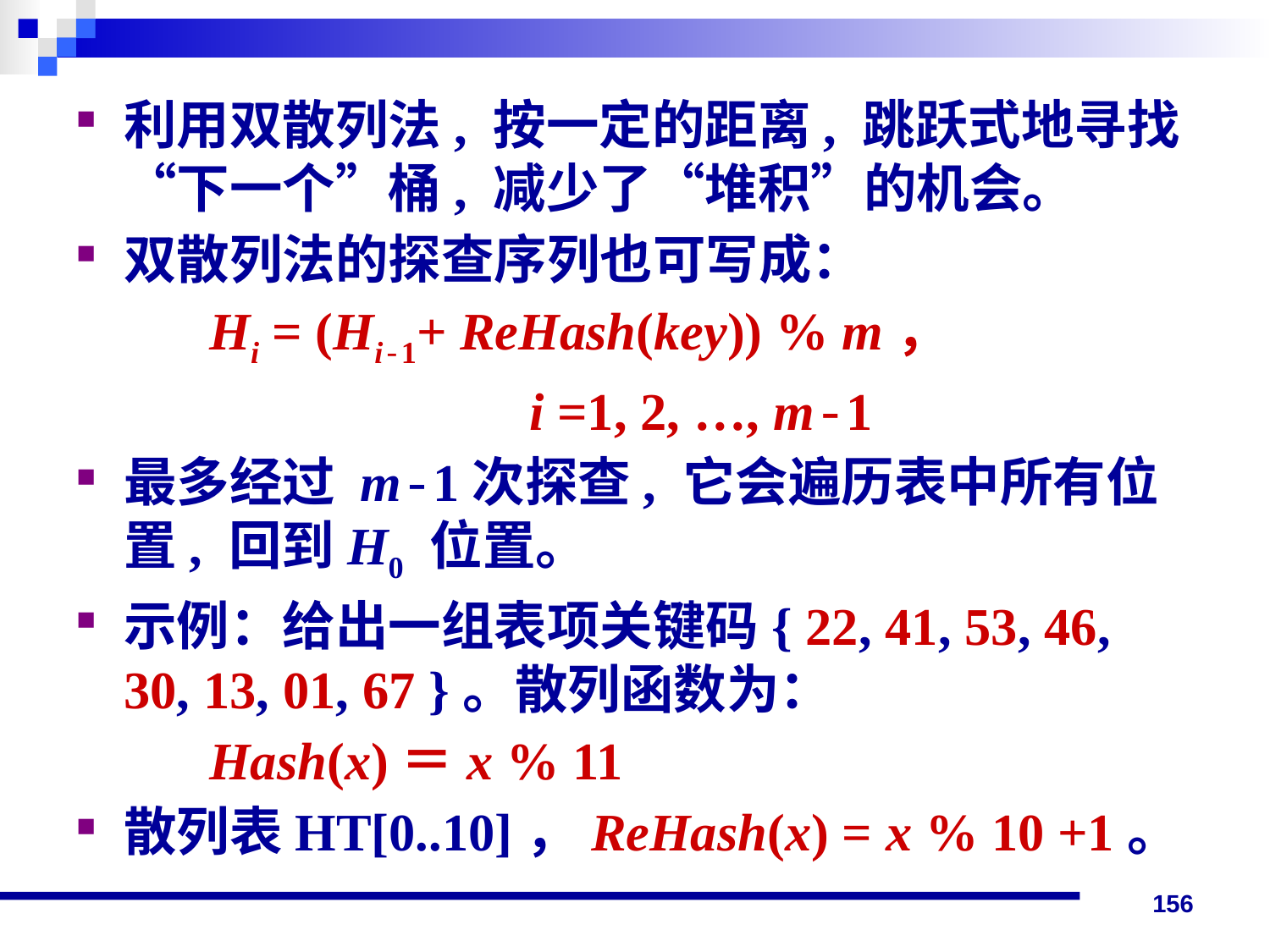

利用双散列法, 按一定的距离, 跳跃式地寻找“下一个”桶, 减少了“堆积”的机会。
双散列法的探查序列也可写成：
          Hi = (Hi-1+ ReHash(key)) % m，
                                  i =1, 2, …, m-1
最多经过 m-1次探查, 它会遍历表中所有位置, 回到H0 位置。
示例：给出一组表项关键码{ 22, 41, 53, 46, 30, 13, 01, 67 }。散列函数为：
          Hash(x)＝x % 11
散列表HT[0..10]，ReHash(x) = x % 10 +1。
156